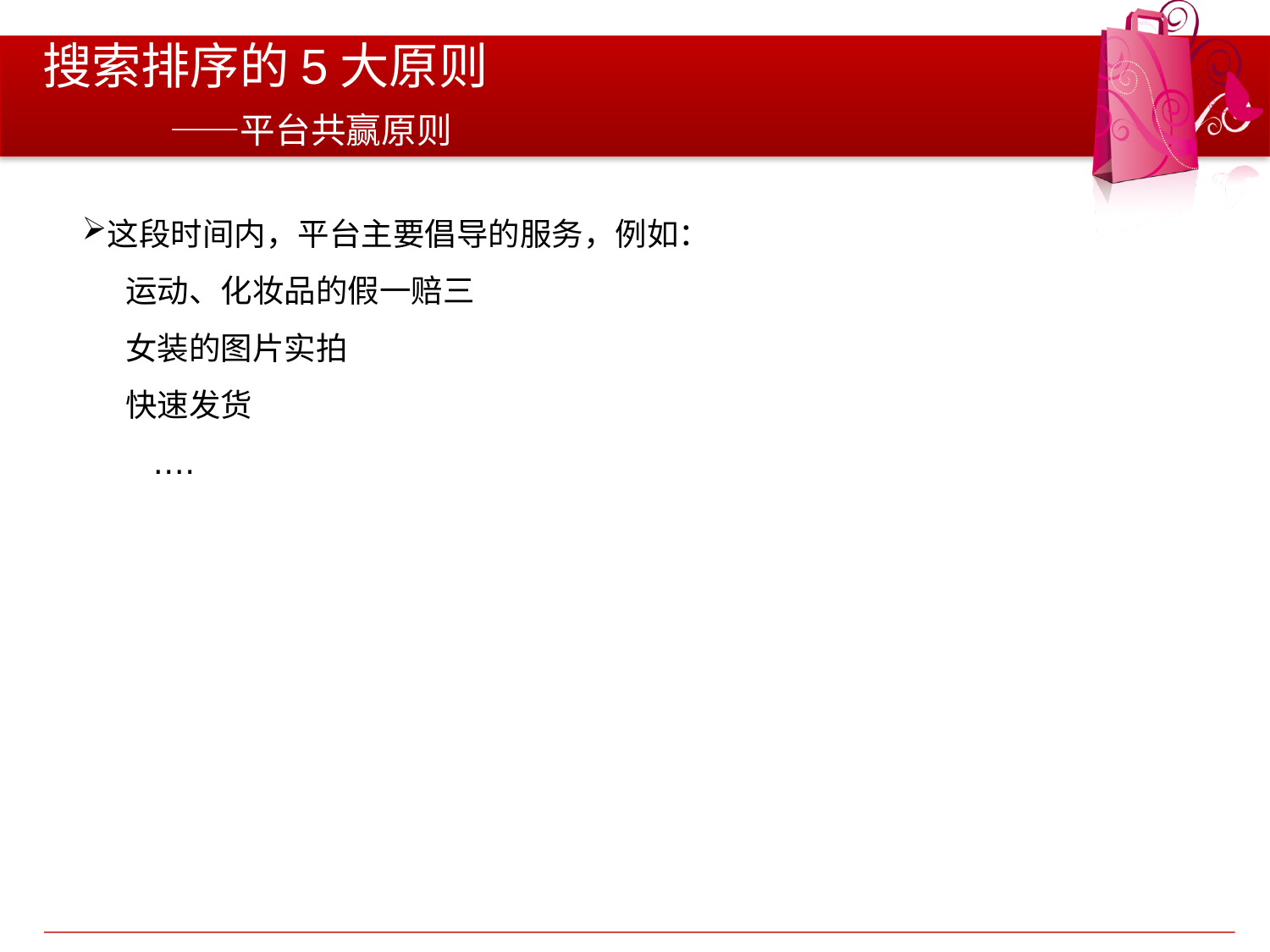

# 搜索排序的5大原则 ——平台共赢原则
这段时间内，平台主要倡导的服务，例如：
     运动、化妆品的假一赔三
     女装的图片实拍
     快速发货
       ….